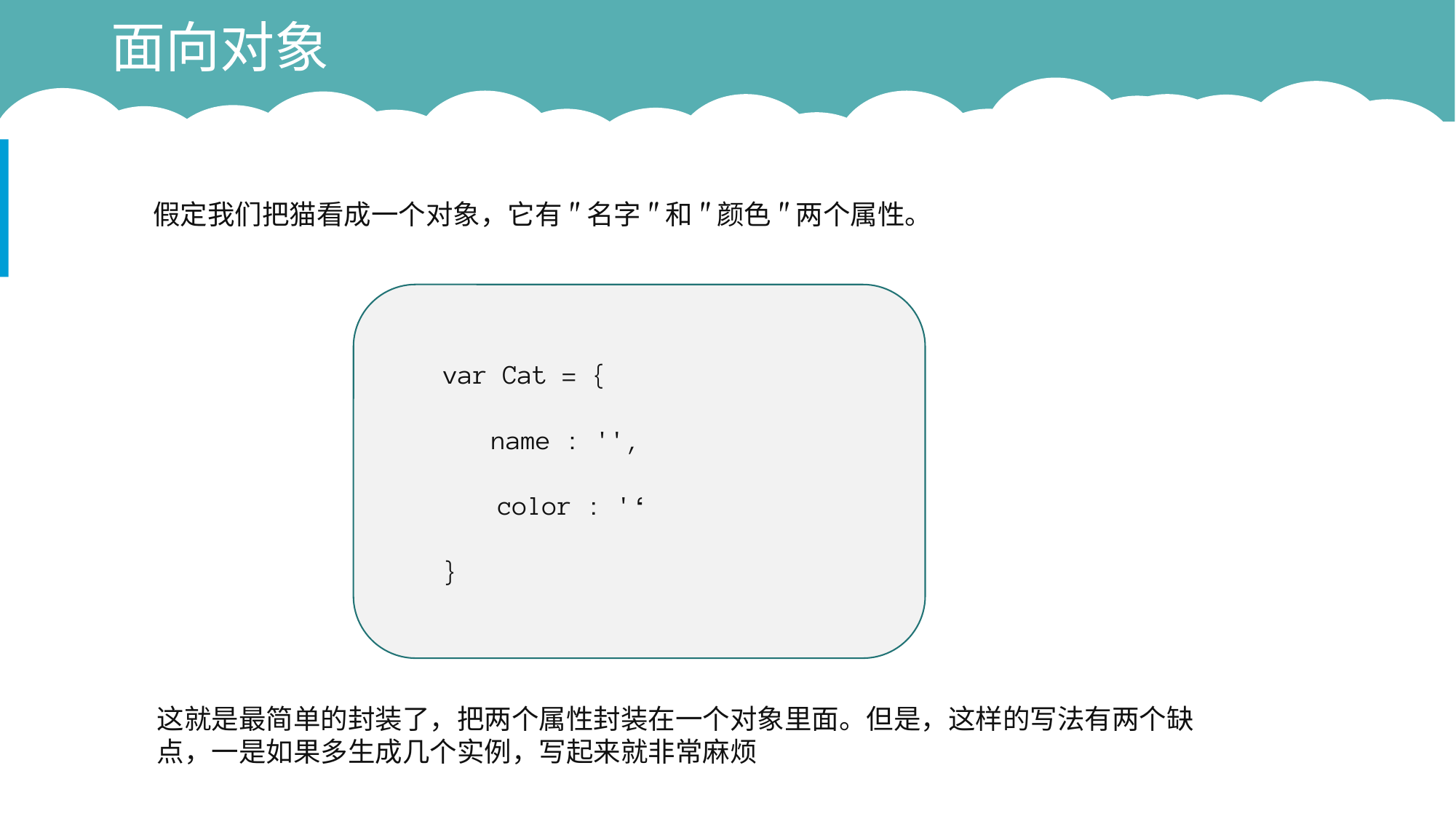

# 面向对象

假定我们把猫看成一个对象，它有"名字"和"颜色"两个属性。
　　var Cat = {

	name : '',

　　　　color : '‘

　　}
这就是最简单的封装了，把两个属性封装在一个对象里面。但是，这样的写法有两个缺点，一是如果多生成几个实例，写起来就非常麻烦